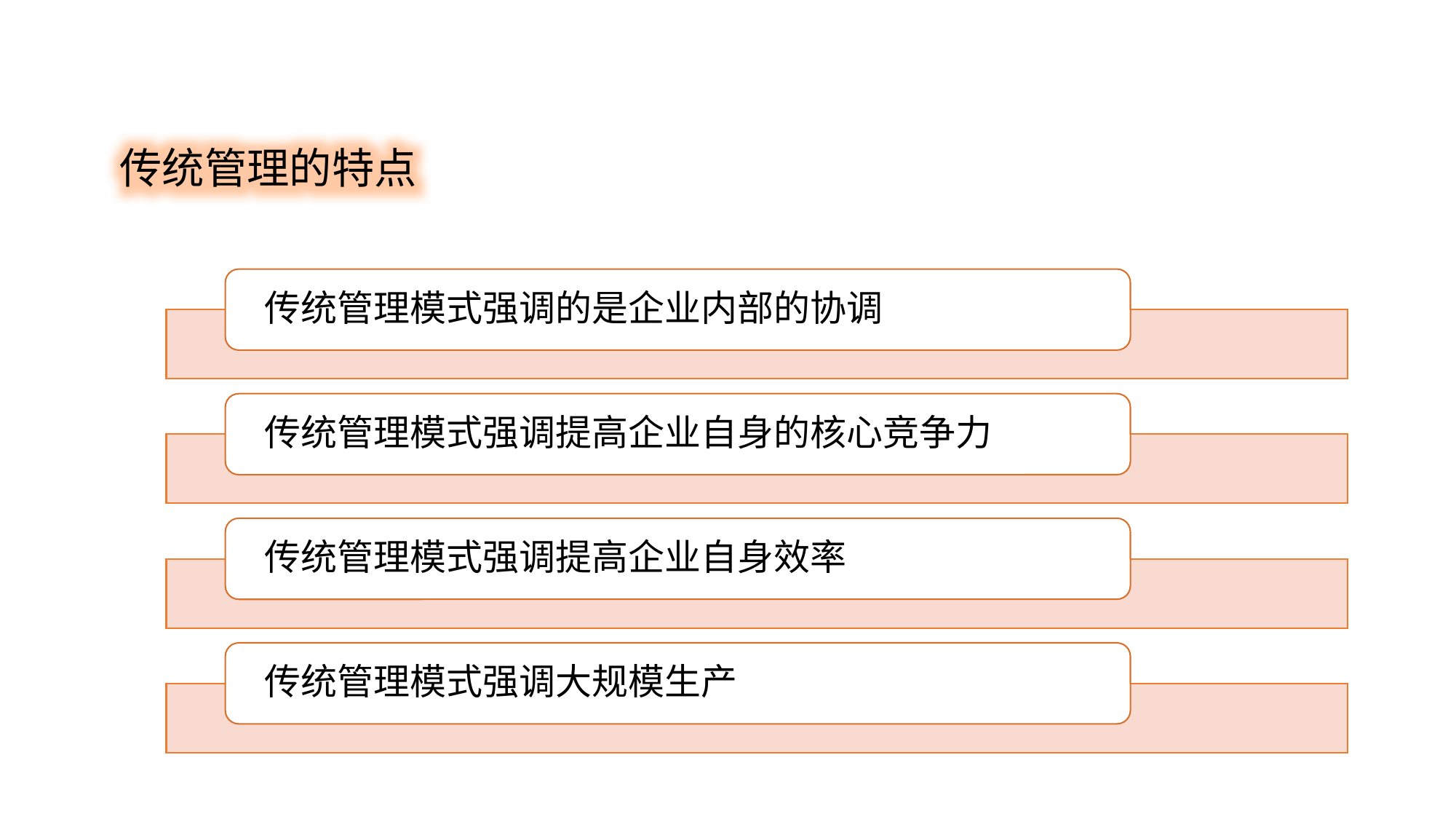

传统管理的特点
传统管理模式强调的是企业内部的协调
传统管理模式强调提高企业自身的核心竞争力
传统管理模式强调提高企业自身效率
传统管理模式强调大规模生产